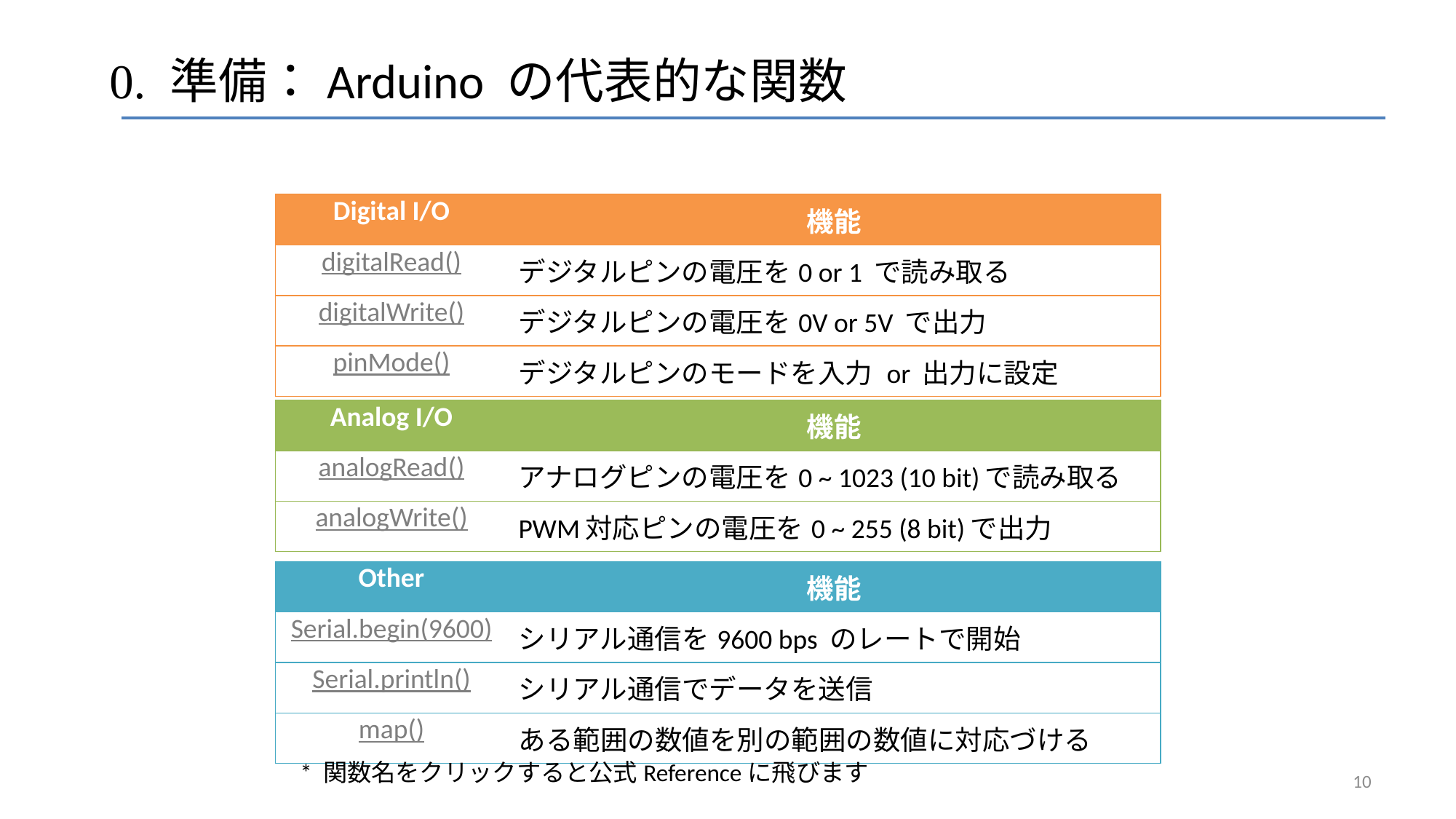

# 0. 準備：Arduino の代表的な関数

| Digital I/O | 機能 |
| --- | --- |
| digitalRead() | デジタルピンの電圧を0 or 1 で読み取る |
| digitalWrite() | デジタルピンの電圧を0V or 5V で出力 |
| pinMode() | デジタルピンのモードを入力 or 出力に設定 |
| Analog I/O | 機能 |
| --- | --- |
| analogRead() | アナログピンの電圧を0 ~ 1023 (10 bit)で読み取る |
| analogWrite() | PWM対応ピンの電圧を0 ~ 255 (8 bit)で出力 |
| Other | 機能 |
| --- | --- |
| Serial.begin(9600) | シリアル通信を9600 bps のレートで開始 |
| Serial.println() | シリアル通信でデータを送信 |
| map() | ある範囲の数値を別の範囲の数値に対応づける |
* 関数名をクリックすると公式Referenceに飛びます
10